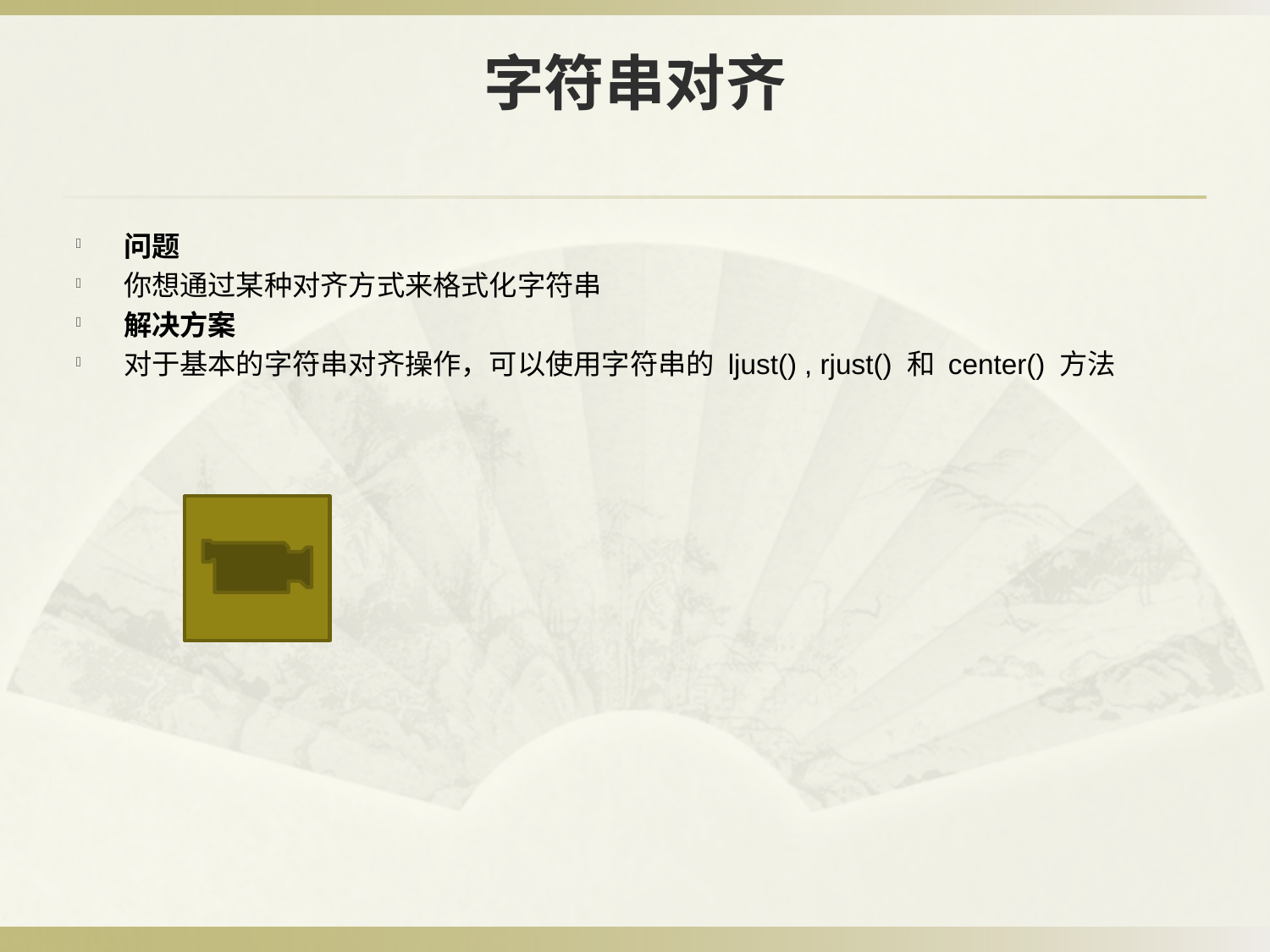

# 字符串对齐
问题
你想通过某种对齐方式来格式化字符串
解决方案
对于基本的字符串对齐操作，可以使用字符串的 ljust() , rjust() 和 center() 方法